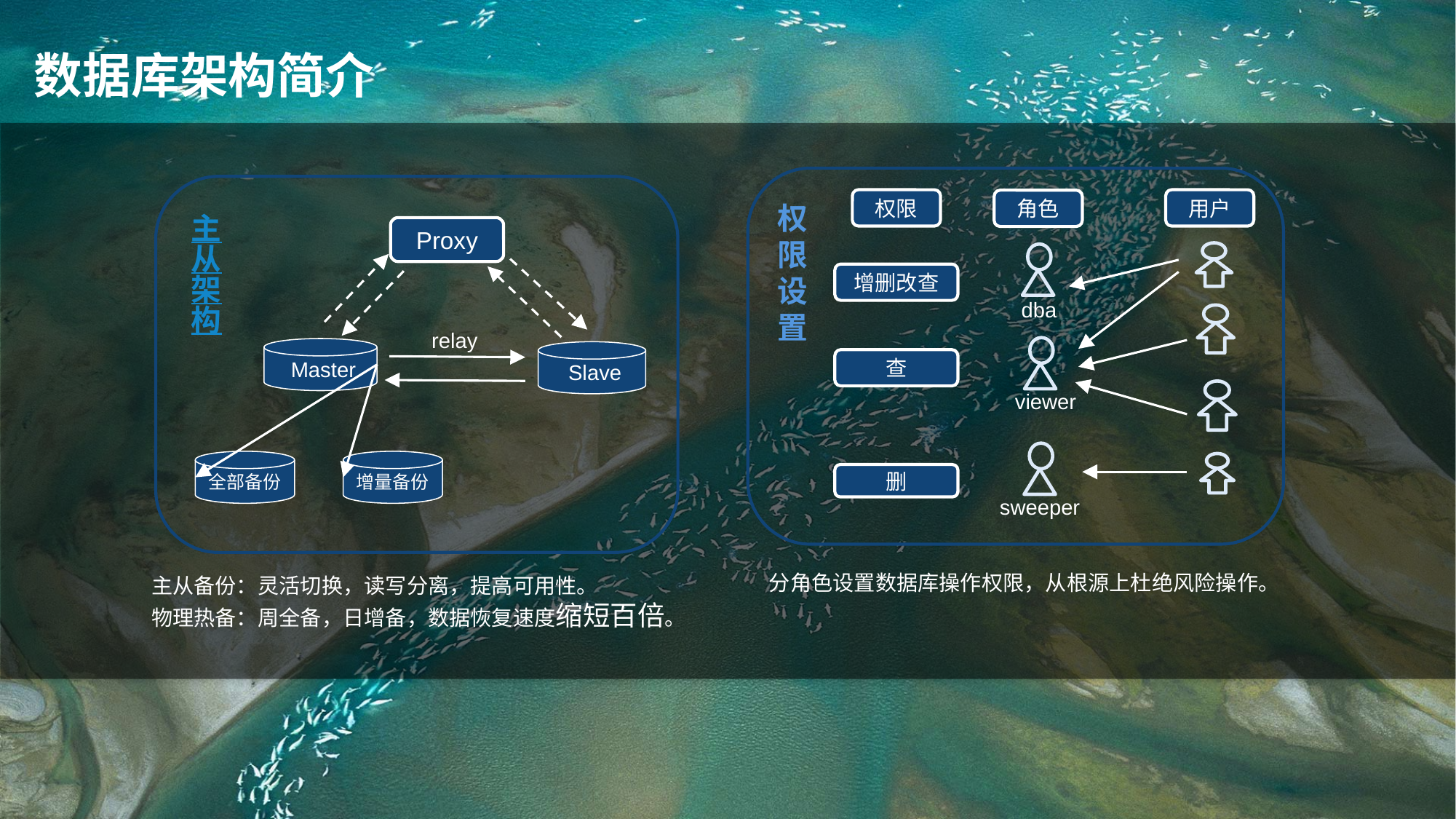

数据库架构简介

权限
用户
角色
权限设置

dba
增删改查

viewer
查

sweeper

删

主从架构
Proxy
relay
 Master
 Slave
全部备份
增量备份
分角色设置数据库操作权限，从根源上杜绝风险操作。
主从备份：灵活切换，读写分离，提高可用性。
物理热备：周全备，日增备，数据恢复速度缩短百倍。